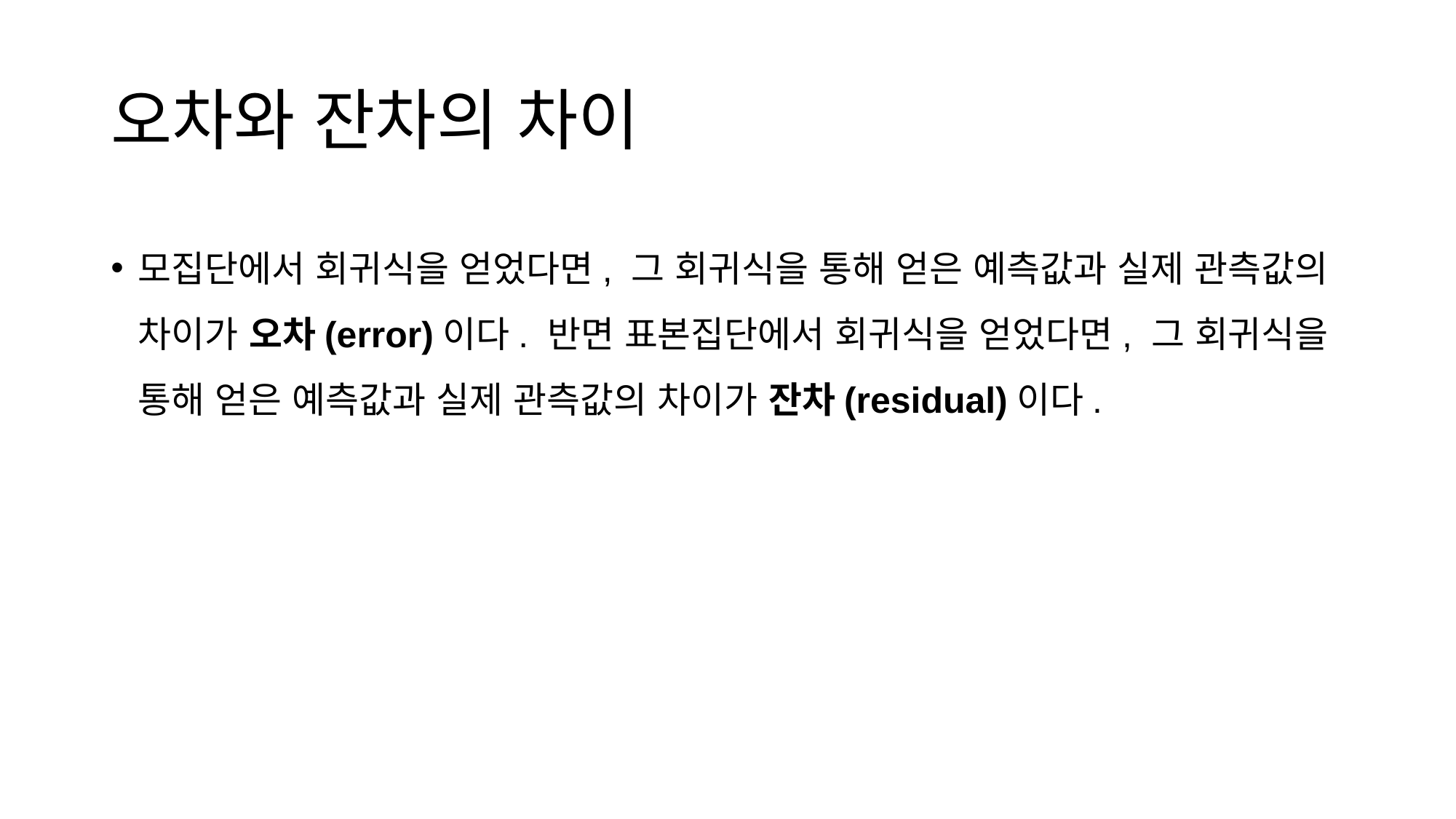

# 오차와 잔차의 차이
모집단에서 회귀식을 얻었다면, 그 회귀식을 통해 얻은 예측값과 실제 관측값의 차이가 오차(error)이다. 반면 표본집단에서 회귀식을 얻었다면, 그 회귀식을 통해 얻은 예측값과 실제 관측값의 차이가 잔차(residual)이다.